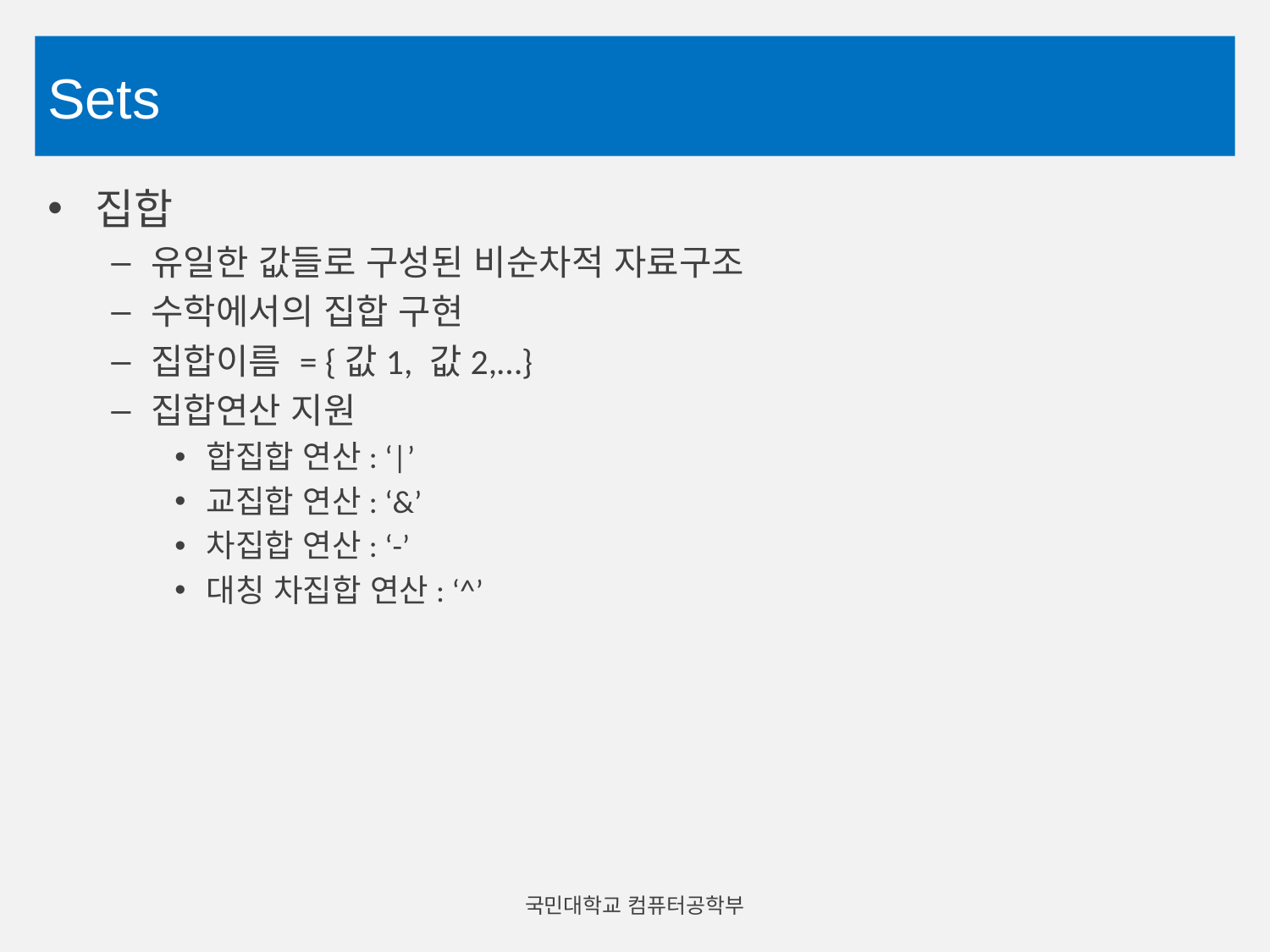

# Sets
집합
유일한 값들로 구성된 비순차적 자료구조
수학에서의 집합 구현
집합이름 = {값1, 값2,…}
집합연산 지원
합집합 연산: ‘|’
교집합 연산: ‘&’
차집합 연산: ‘-’
대칭 차집합 연산: ‘^’
국민대학교 컴퓨터공학부